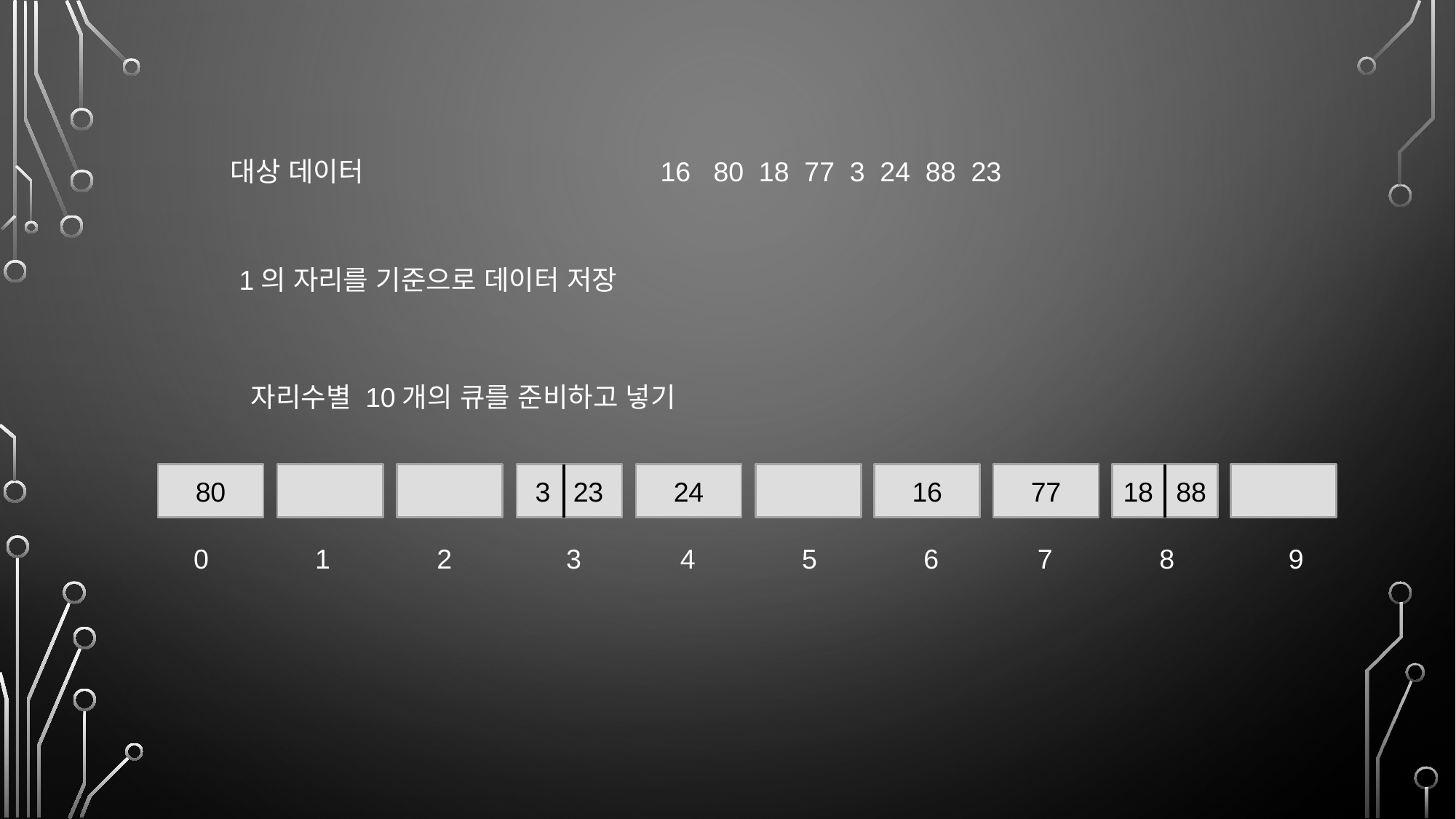

대상 데이터                                      16   80  18  77  3  24  88  23
1의 자리를 기준으로 데이터 저장
자리수별 10개의 큐를 준비하고 넣기

3   23
24

16
77
18   88

80

    0              1              2               3             4              5              6             7              8               9